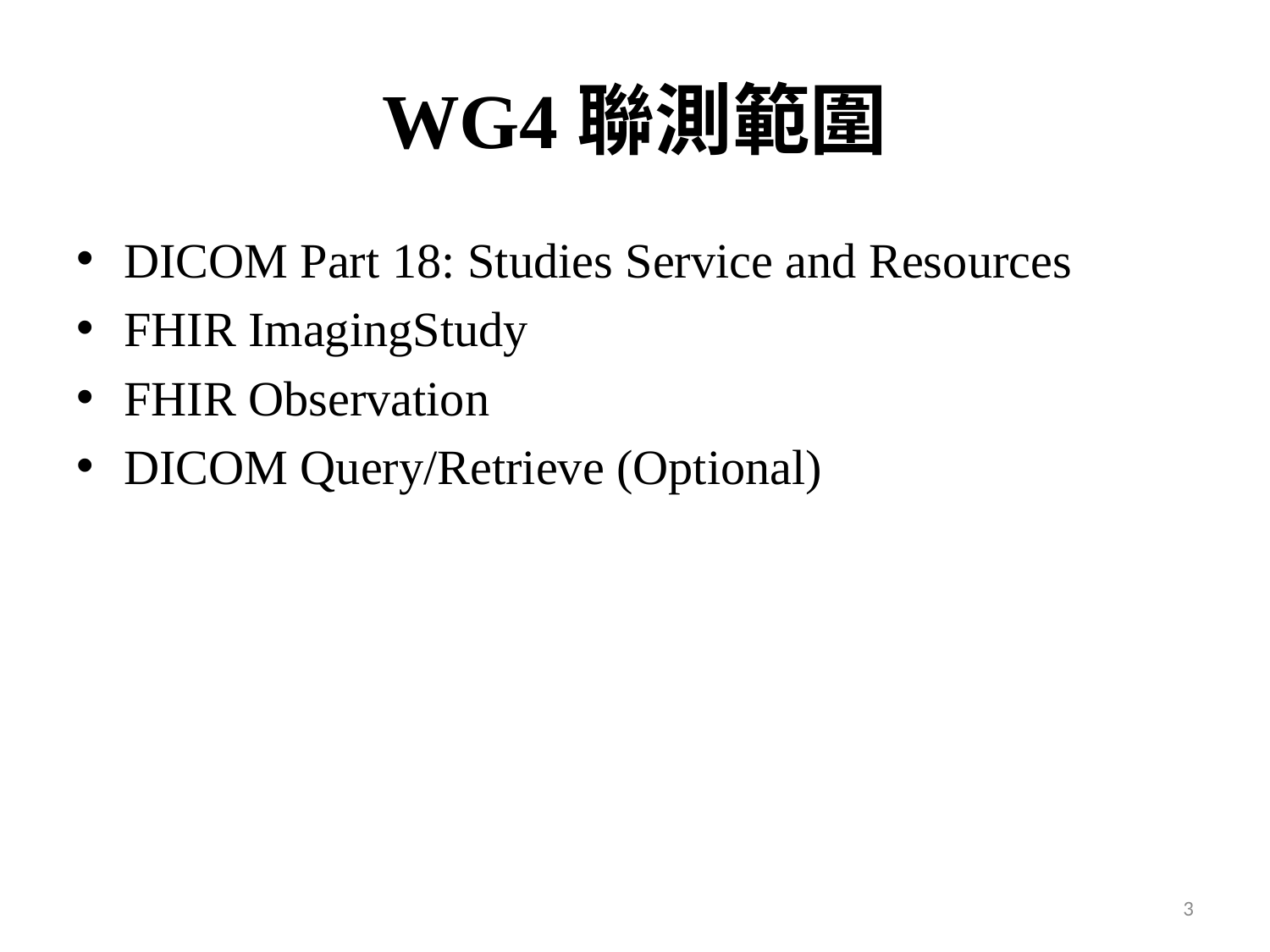

# WG4聯測範圍
DICOM Part 18: Studies Service and Resources
FHIR ImagingStudy
FHIR Observation
DICOM Query/Retrieve (Optional)
3